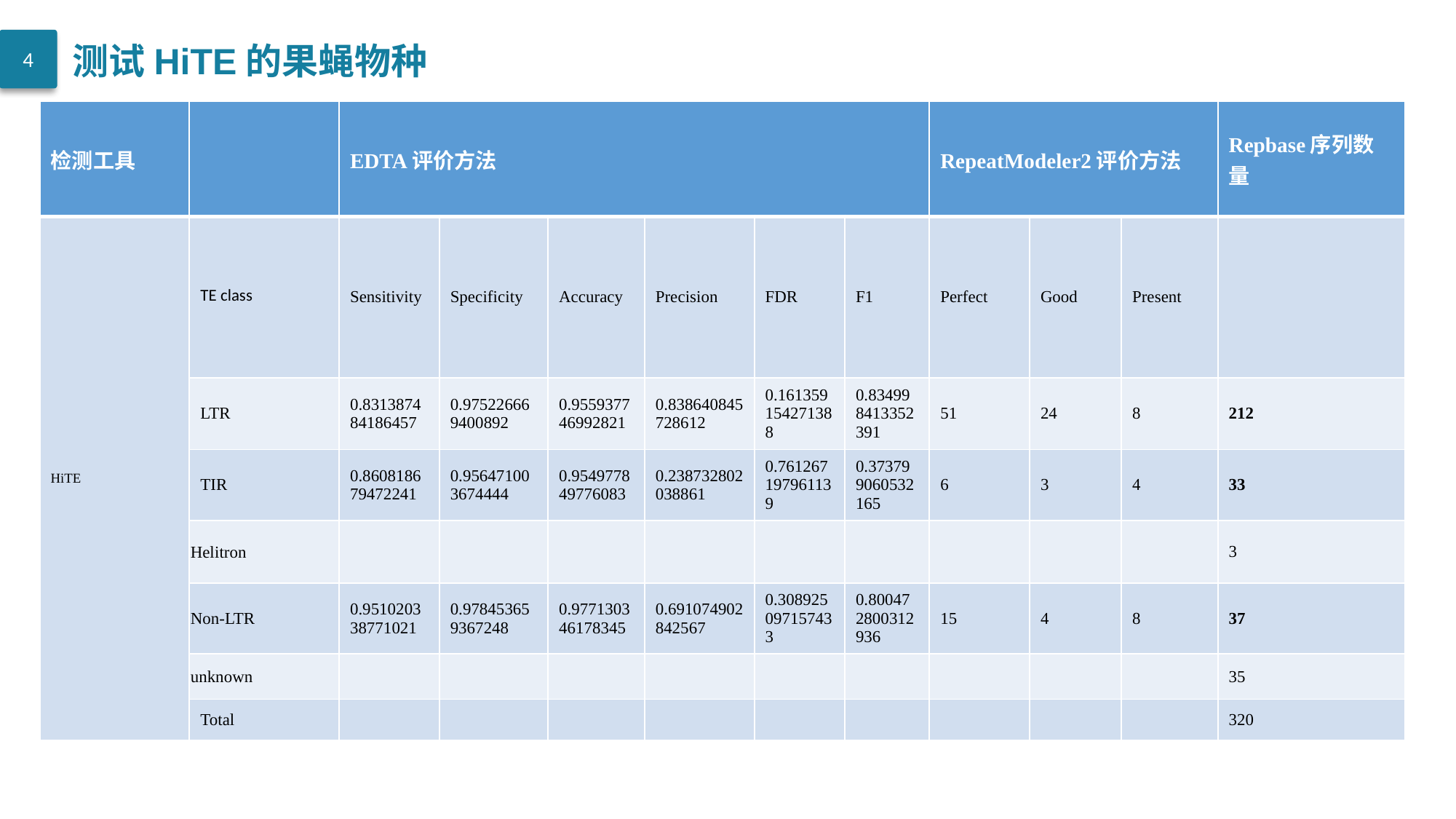

4
测试HiTE的果蝇物种
| 检测工具 |  | EDTA评价方法 |  |  |  |  |  | RepeatModeler2评价方法 |  |  | Repbase序列数量 |
| --- | --- | --- | --- | --- | --- | --- | --- | --- | --- | --- | --- |
| HiTE | TE class | Sensitivity | Specificity | Accuracy | Precision | FDR | F1 | Perfect | Good | Present |  |
|  | LTR | 0.831387484186457 | 0.975226669400892 | 0.955937746992821 | 0.838640845728612 | 0.161359154271388 | 0.834998413352391 | 51 | 24 | 8 | 212 |
|  | TIR | 0.860818679472241 | 0.956471003674444 | 0.954977849776083 | 0.238732802038861 | 0.761267197961139 | 0.373799060532165 | 6 | 3 | 4 | 33 |
|  | Helitron |  |  |  |  |  |  |  |  |  | 3 |
|  | Non-LTR | 0.951020338771021 | 0.978453659367248 | 0.977130346178345 | 0.691074902842567 | 0.308925097157433 | 0.800472800312936 | 15 | 4 | 8 | 37 |
|  | unknown |  |  |  |  |  |  |  |  |  | 35 |
|  | Total |  |  |  |  |  |  |  |  |  | 320 |